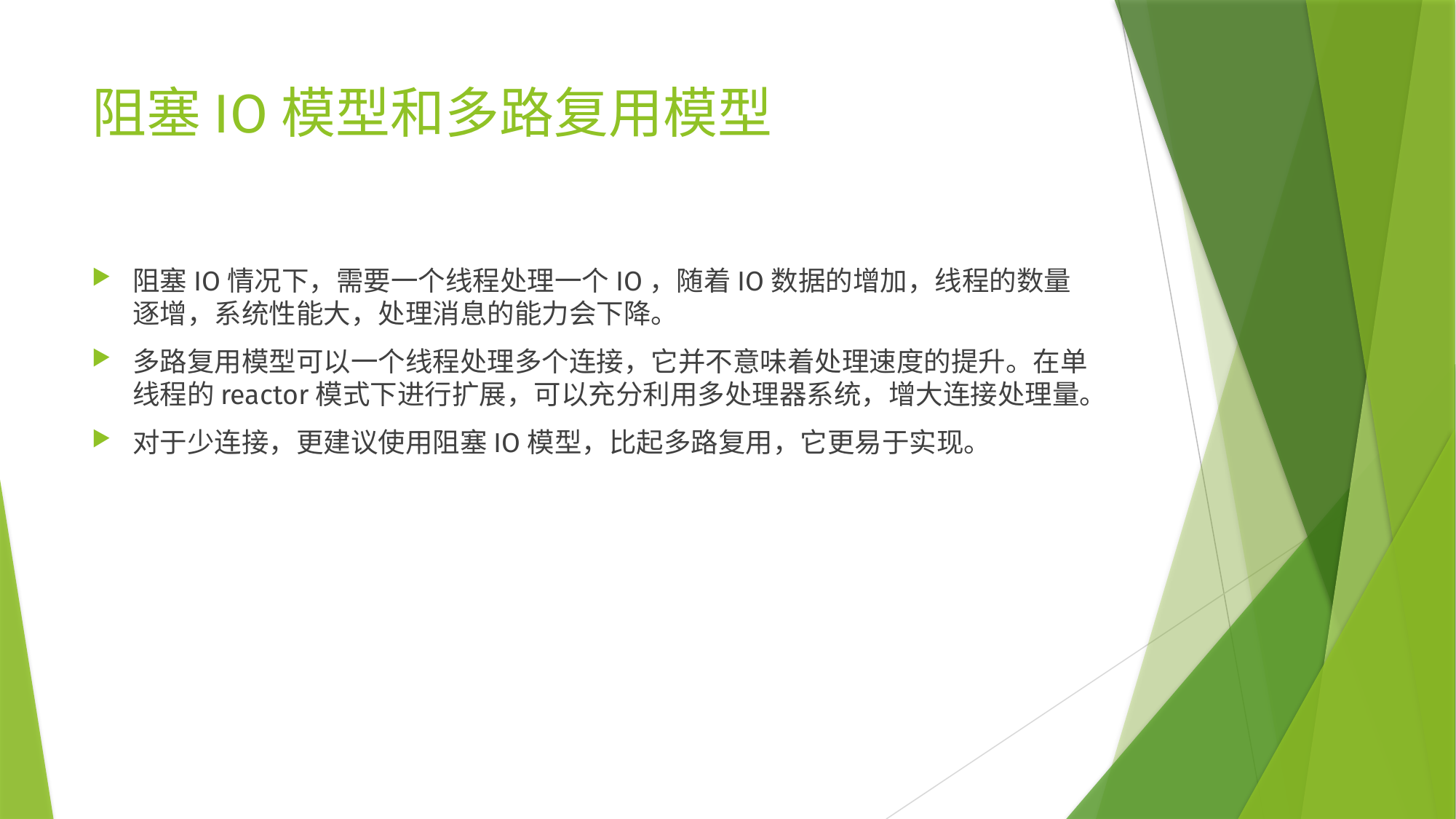

# 阻塞IO模型和多路复用模型
阻塞IO情况下，需要一个线程处理一个IO，随着IO数据的增加，线程的数量逐增，系统性能大，处理消息的能力会下降。
多路复用模型可以一个线程处理多个连接，它并不意味着处理速度的提升。在单线程的reactor模式下进行扩展，可以充分利用多处理器系统，增大连接处理量。
对于少连接，更建议使用阻塞IO模型，比起多路复用，它更易于实现。